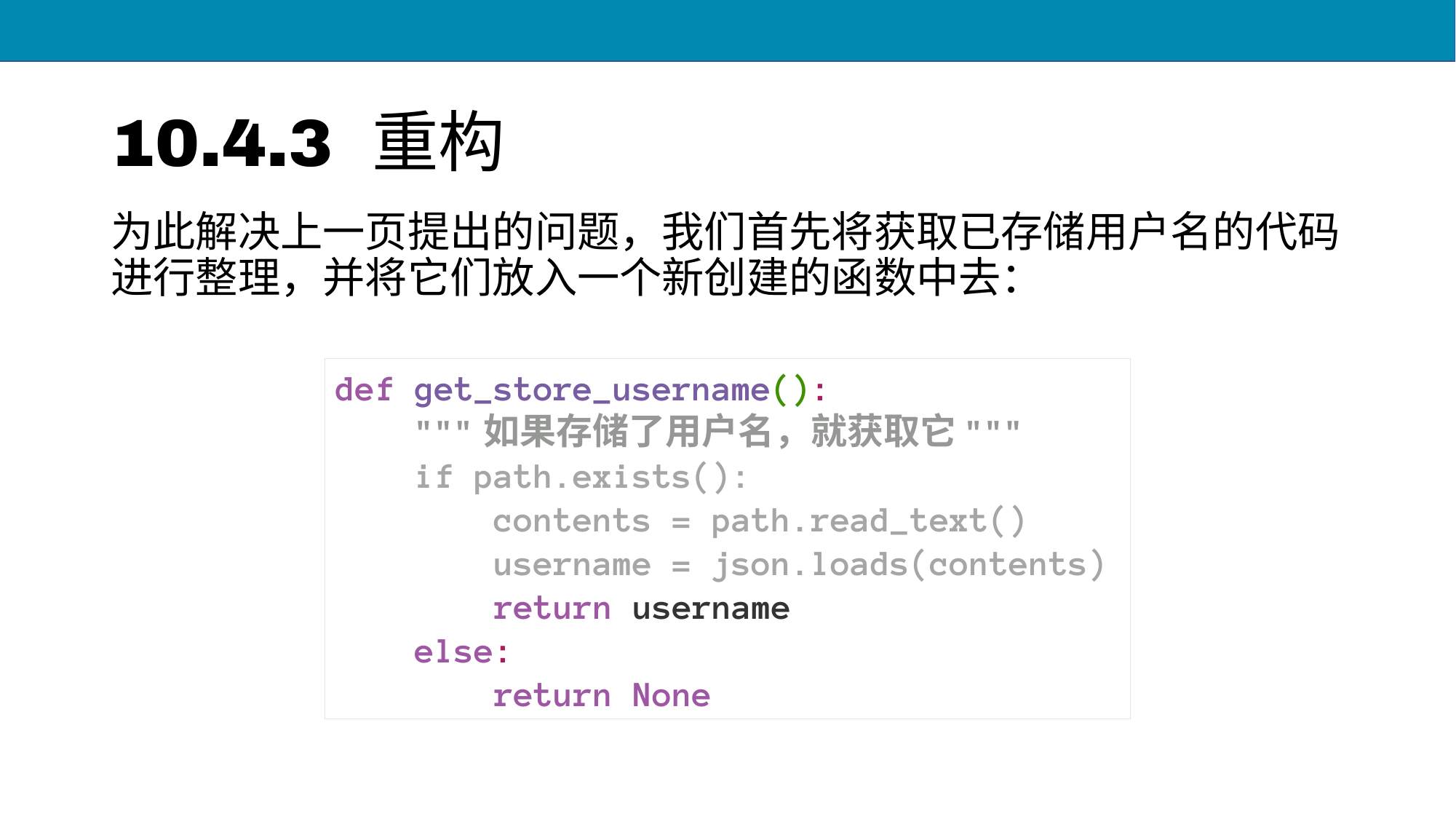

# 10.4.3 重构
为此解决上一页提出的问题，我们首先将获取已存储用户名的代码进行整理，并将它们放入一个新创建的函数中去：
def get_store_username():
    """如果存储了用户名，就获取它"""
    if path.exists():
        contents = path.read_text()
        username = json.loads(contents)
        return username
    else:
        return None